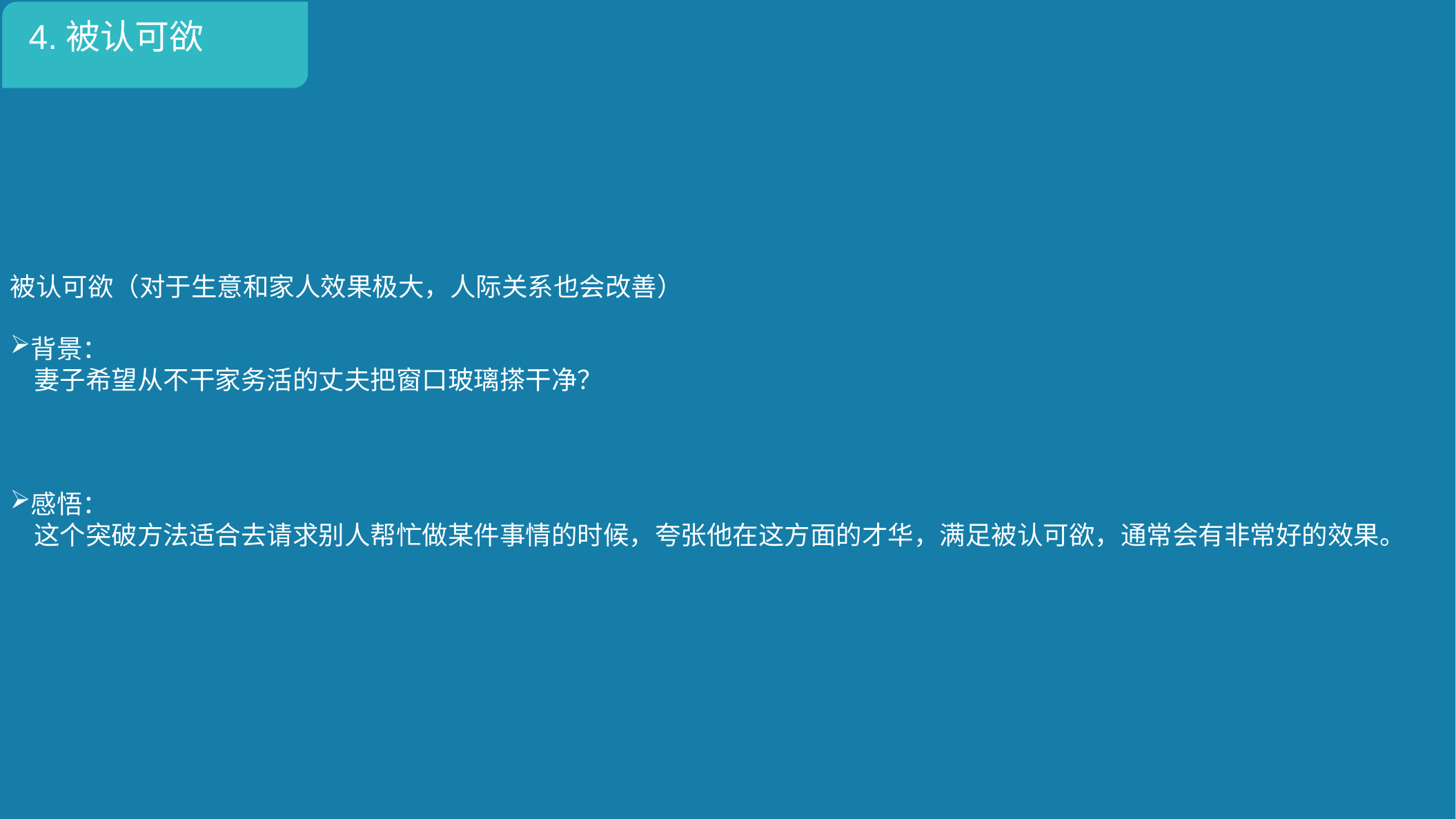

被认可欲（对于生意和家人效果极大，人际关系也会改善）

背景：
   妻子希望从不干家务活的丈夫把窗口玻璃搽干净？

感悟：
   这个突破方法适合去请求别人帮忙做某件事情的时候，夸张他在这方面的才华，满足被认可欲，通常会有非常好的效果。

4.被认可欲

4.被认可欲